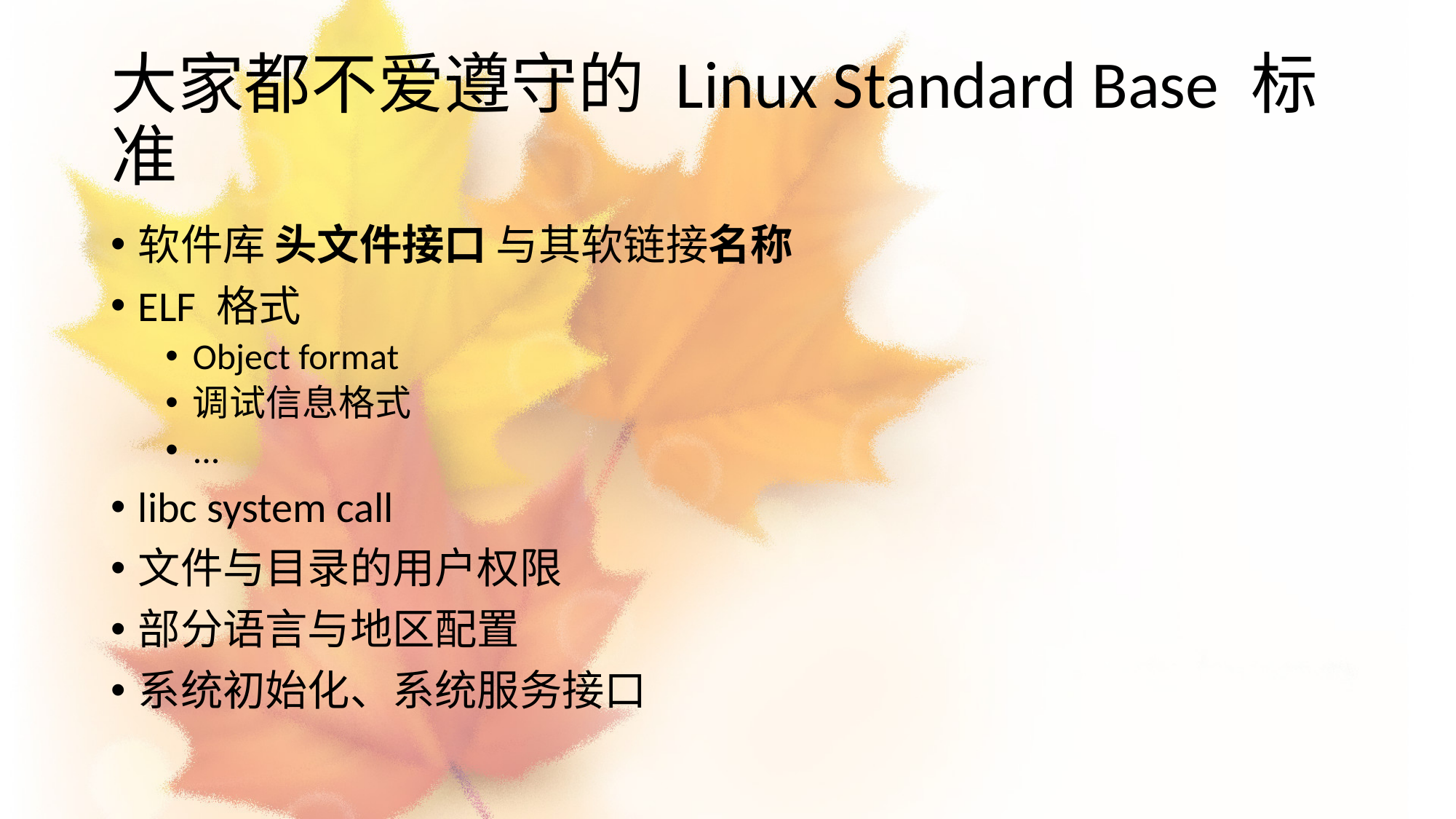

# 大家都不爱遵守的 Linux Standard Base 标准
软件库 头文件接口 与其软链接名称
ELF 格式
Object format
调试信息格式
...
libc system call
文件与目录的用户权限
部分语言与地区配置
系统初始化、系统服务接口